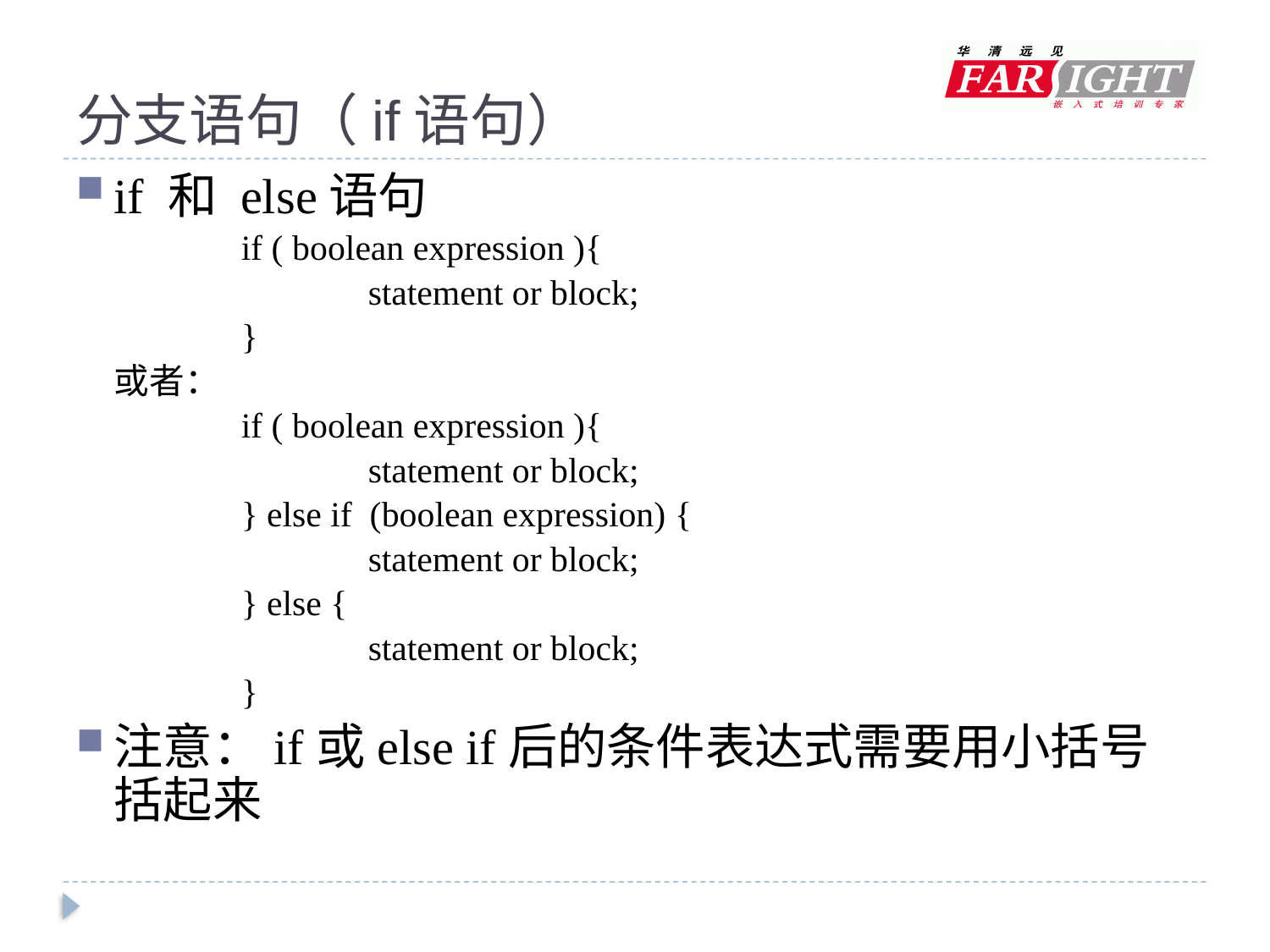

# 分支语句（if语句）
if 和 else语句
		if ( boolean expression ){
			statement or block;
		}
	或者：
		if ( boolean expression ){
			statement or block;
		} else if  (boolean expression) {
			statement or block;
		} else {
			statement or block;
		}
注意：if或else if后的条件表达式需要用小括号括起来